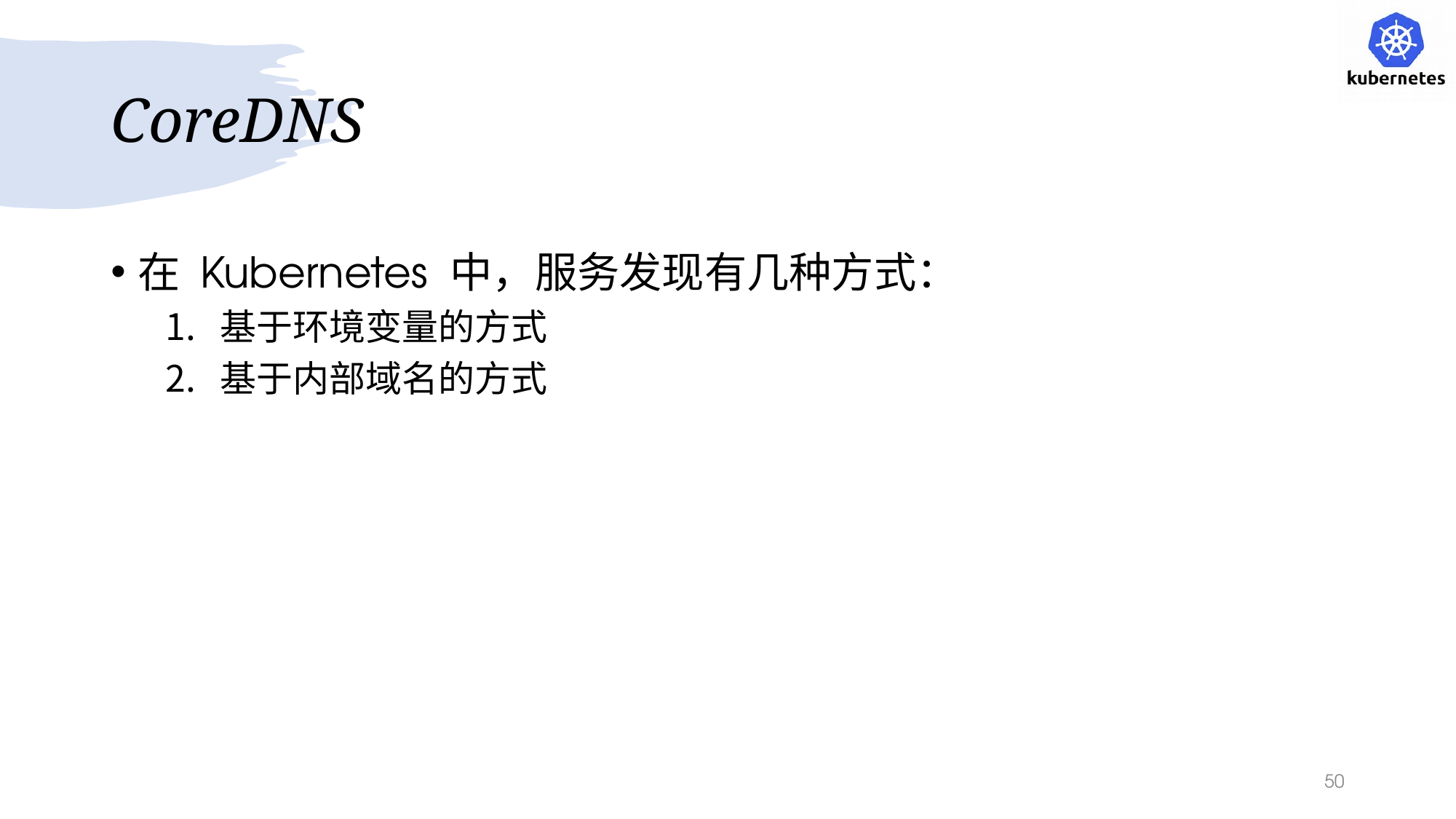

# CoreDNS
在 Kubernetes 中，服务发现有几种方式：
基于环境变量的方式
基于内部域名的方式

50